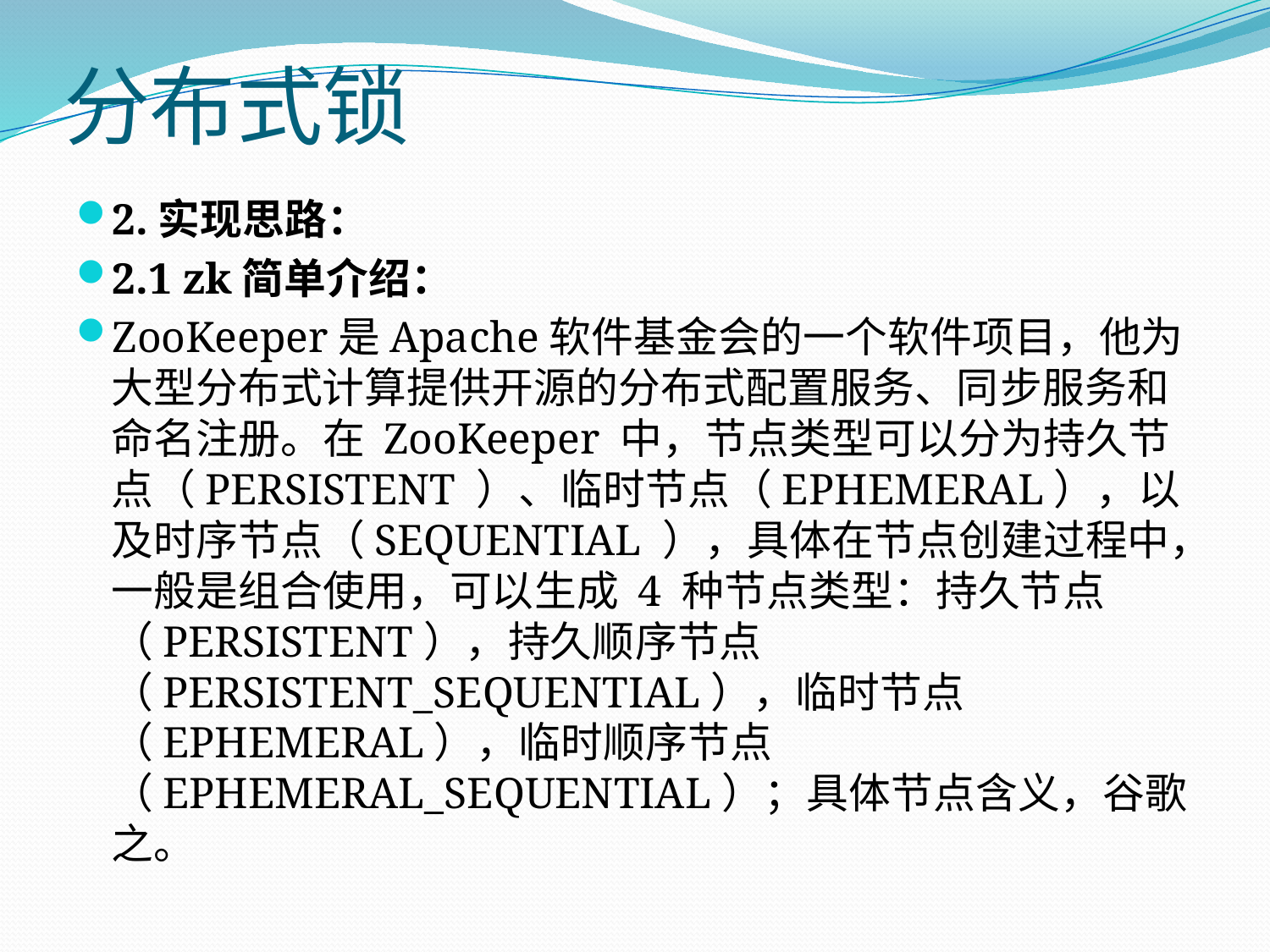

# 分布式锁
2.实现思路：
2.1 zk简单介绍：
ZooKeeper是Apache软件基金会的一个软件项目，他为大型分布式计算提供开源的分布式配置服务、同步服务和命名注册。在 ZooKeeper 中，节点类型可以分为持久节点（PERSISTENT ）、临时节点（EPHEMERAL），以及时序节点（SEQUENTIAL ），具体在节点创建过程中，一般是组合使用，可以生成 4 种节点类型：持久节点（PERSISTENT），持久顺序节点（PERSISTENT_SEQUENTIAL），临时节点（EPHEMERAL），临时顺序节点（EPHEMERAL_SEQUENTIAL）；具体节点含义，谷歌之。